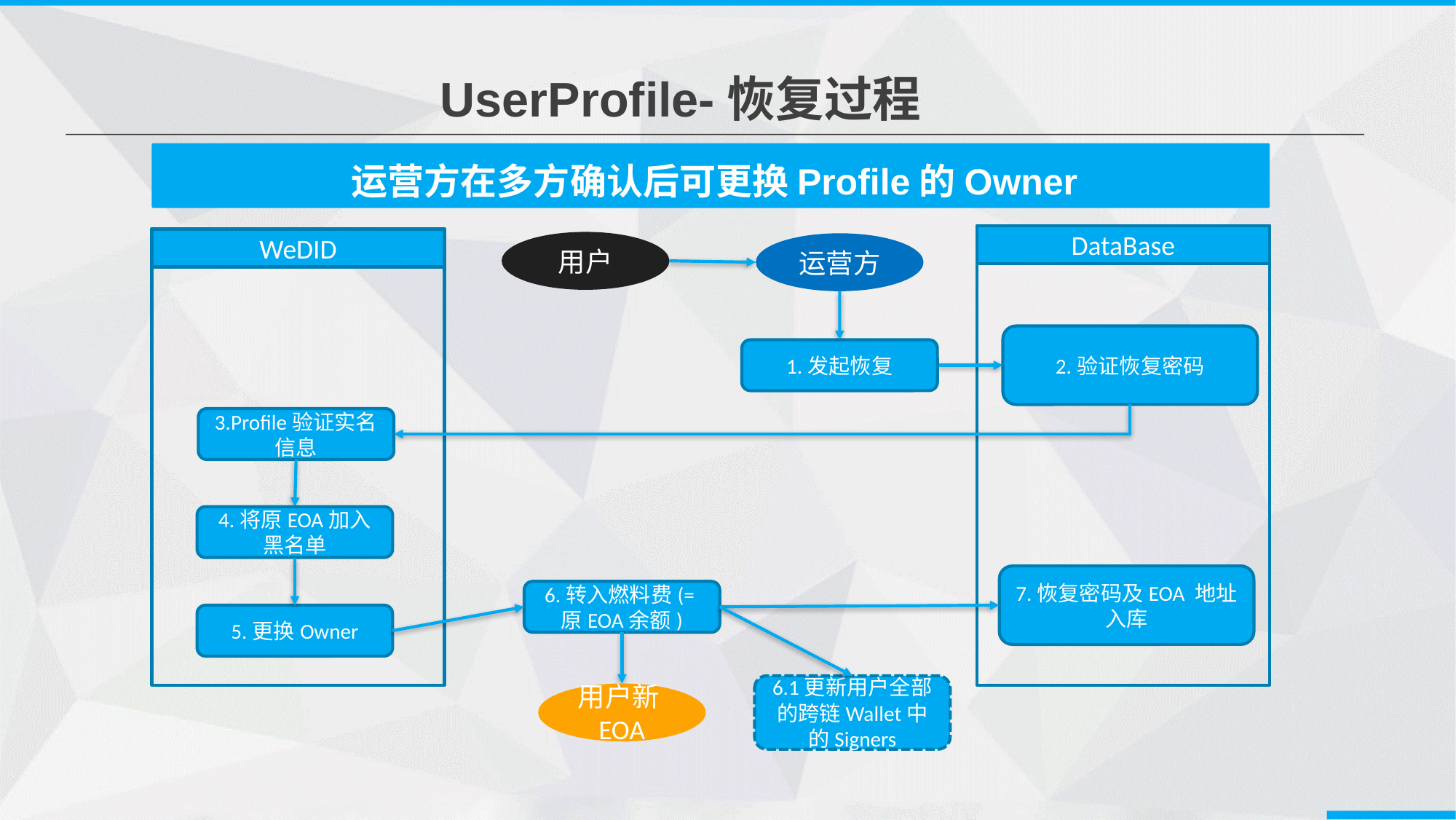

UserProfile-恢复过程
运营方在多方确认后可更换Profile的Owner

DataBase

WeDID
用户
运营方
2.验证恢复密码
1.发起恢复
3.Profile验证实名信息
4.将原EOA加入黑名单
7.恢复密码及EOA 地址入库
6.转入燃料费(=原EOA余额)
5.更换Owner
6.1更新用户全部的跨链Wallet中的Signers
用户新EOA